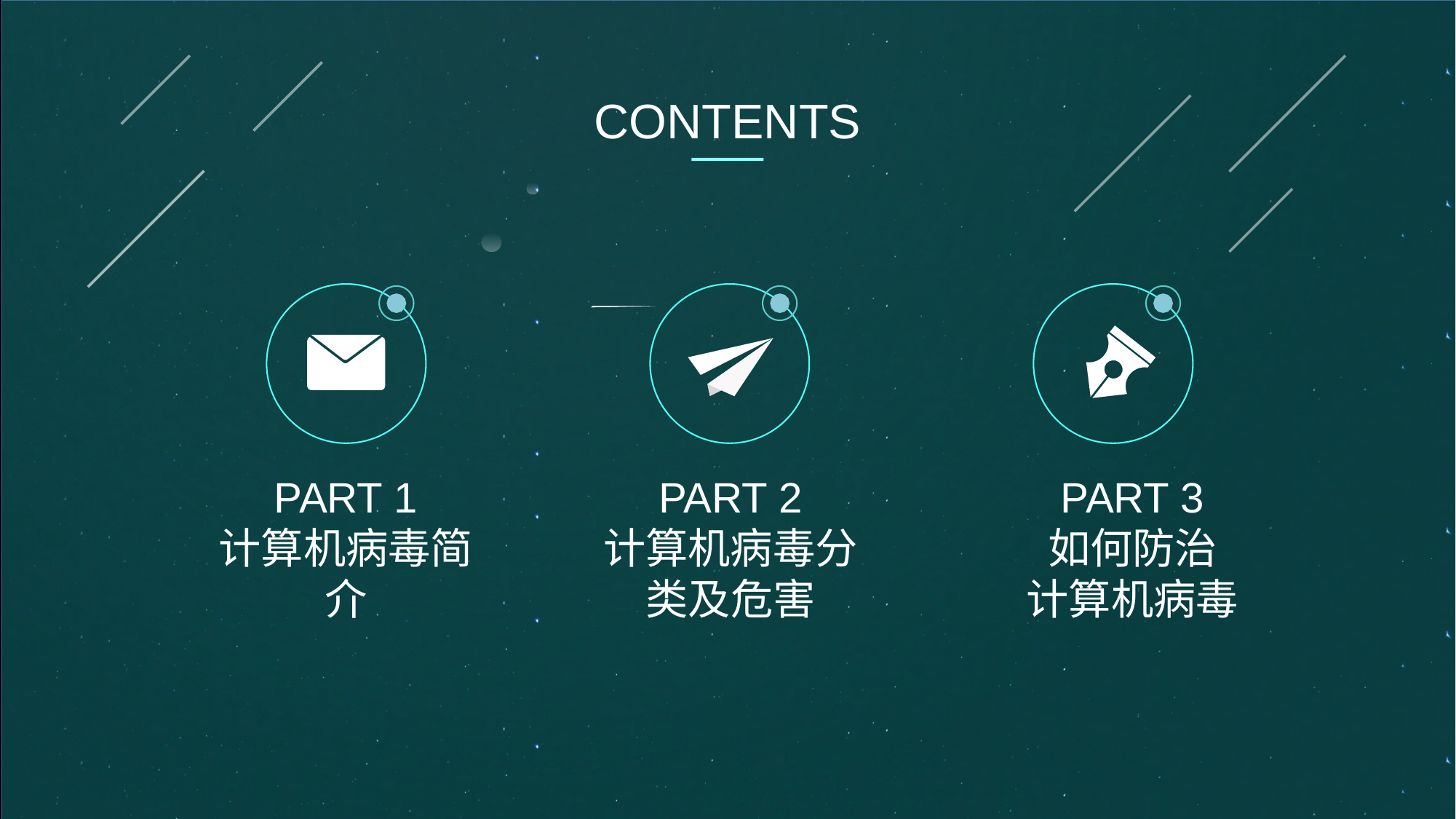

CONTENTS

PART 1
计算机病毒简介
PART 2
计算机病毒分类及危害
PART 3
如何防治
计算机病毒